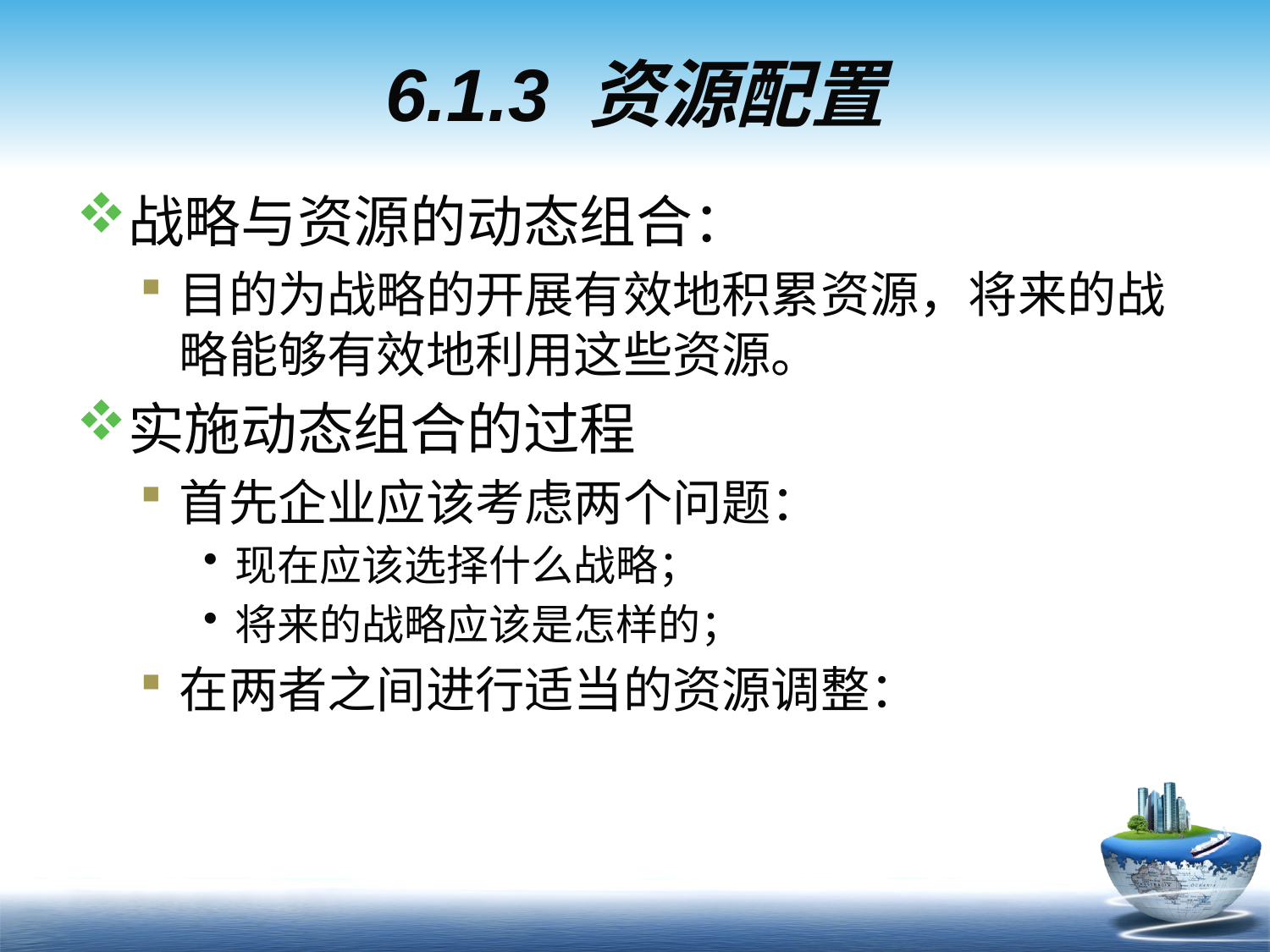

# 6.1.3 资源配置
战略与资源的动态组合：
目的为战略的开展有效地积累资源，将来的战略能够有效地利用这些资源。
实施动态组合的过程
首先企业应该考虑两个问题：
现在应该选择什么战略；
将来的战略应该是怎样的；
在两者之间进行适当的资源调整：